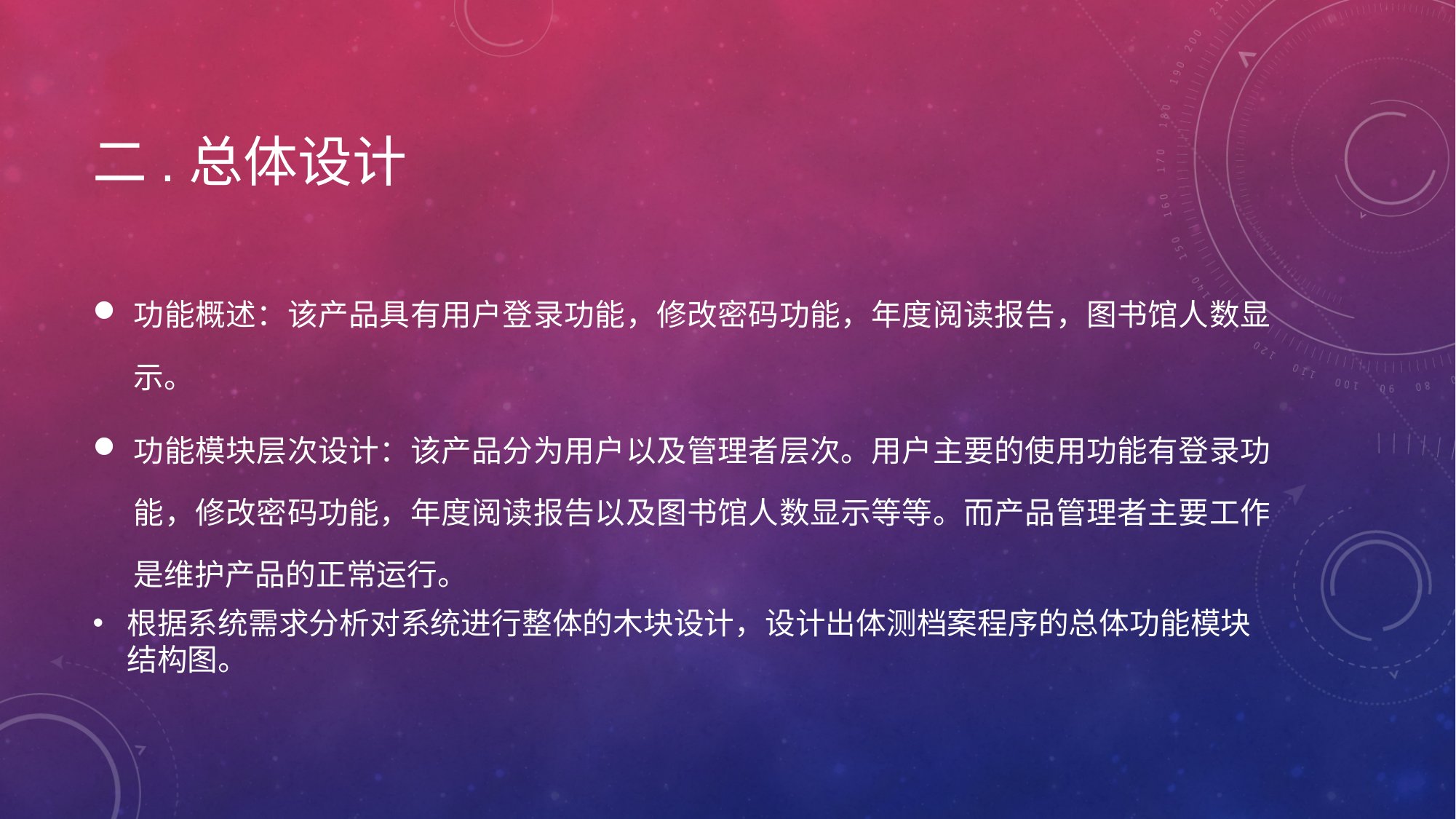

# 二.总体设计
功能概述：该产品具有用户登录功能，修改密码功能，年度阅读报告，图书馆人数显示。
功能模块层次设计：该产品分为用户以及管理者层次。用户主要的使用功能有登录功能，修改密码功能，年度阅读报告以及图书馆人数显示等等。而产品管理者主要工作是维护产品的正常运行。
根据系统需求分析对系统进行整体的木块设计，设计出体测档案程序的总体功能模块结构图。